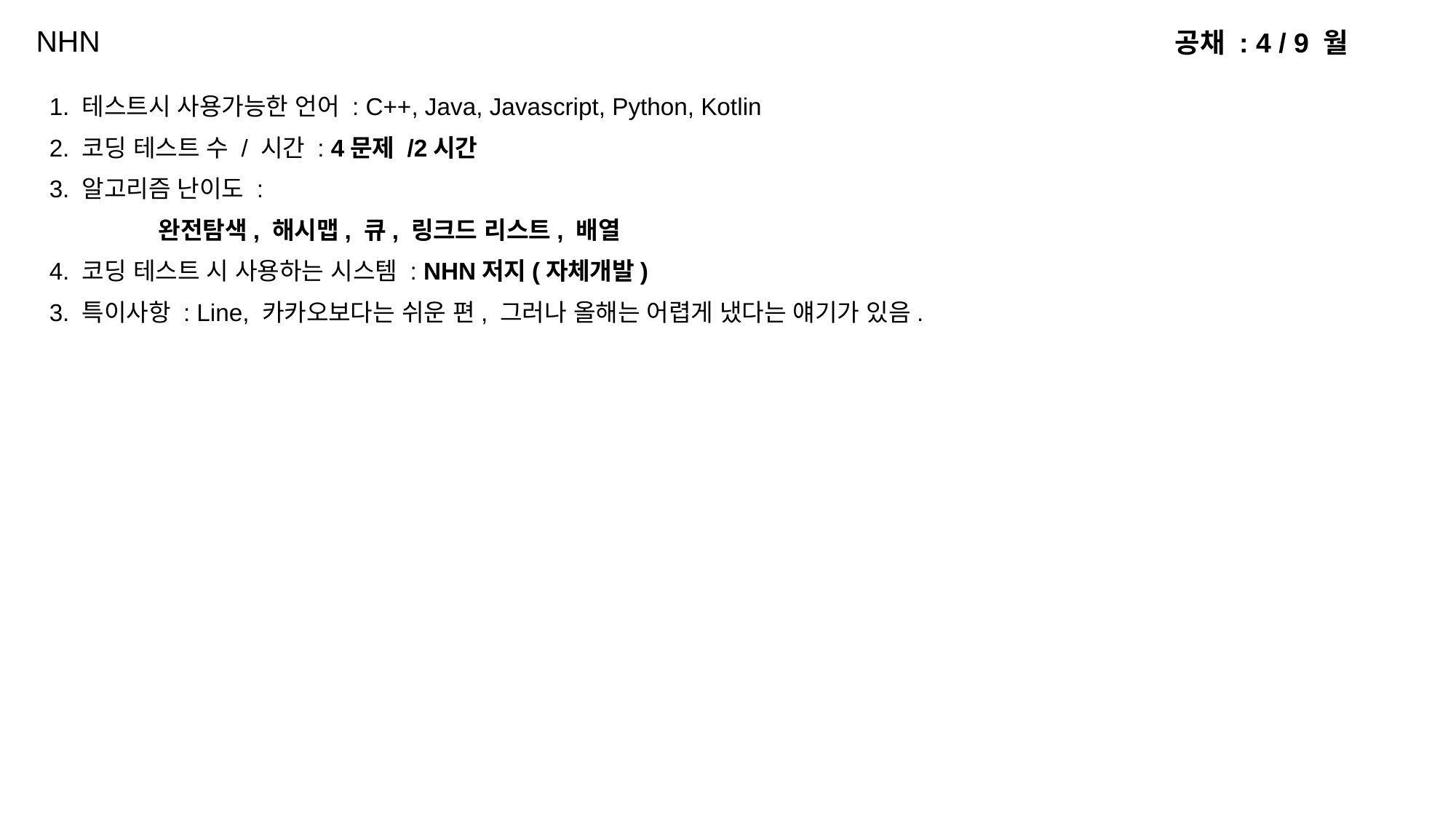

공채 : 4 / 9 월
# NHN
1. 테스트시 사용가능한 언어 : C++, Java, Javascript, Python, Kotlin
2. 코딩 테스트 수 / 시간 : 4문제 /2시간
3. 알고리즘 난이도 :
	완전탐색, 해시맵, 큐, 링크드 리스트, 배열
4. 코딩 테스트 시 사용하는 시스템 : NHN저지(자체개발)
3. 특이사항 : Line, 카카오보다는 쉬운 편, 그러나 올해는 어렵게 냈다는 얘기가 있음.